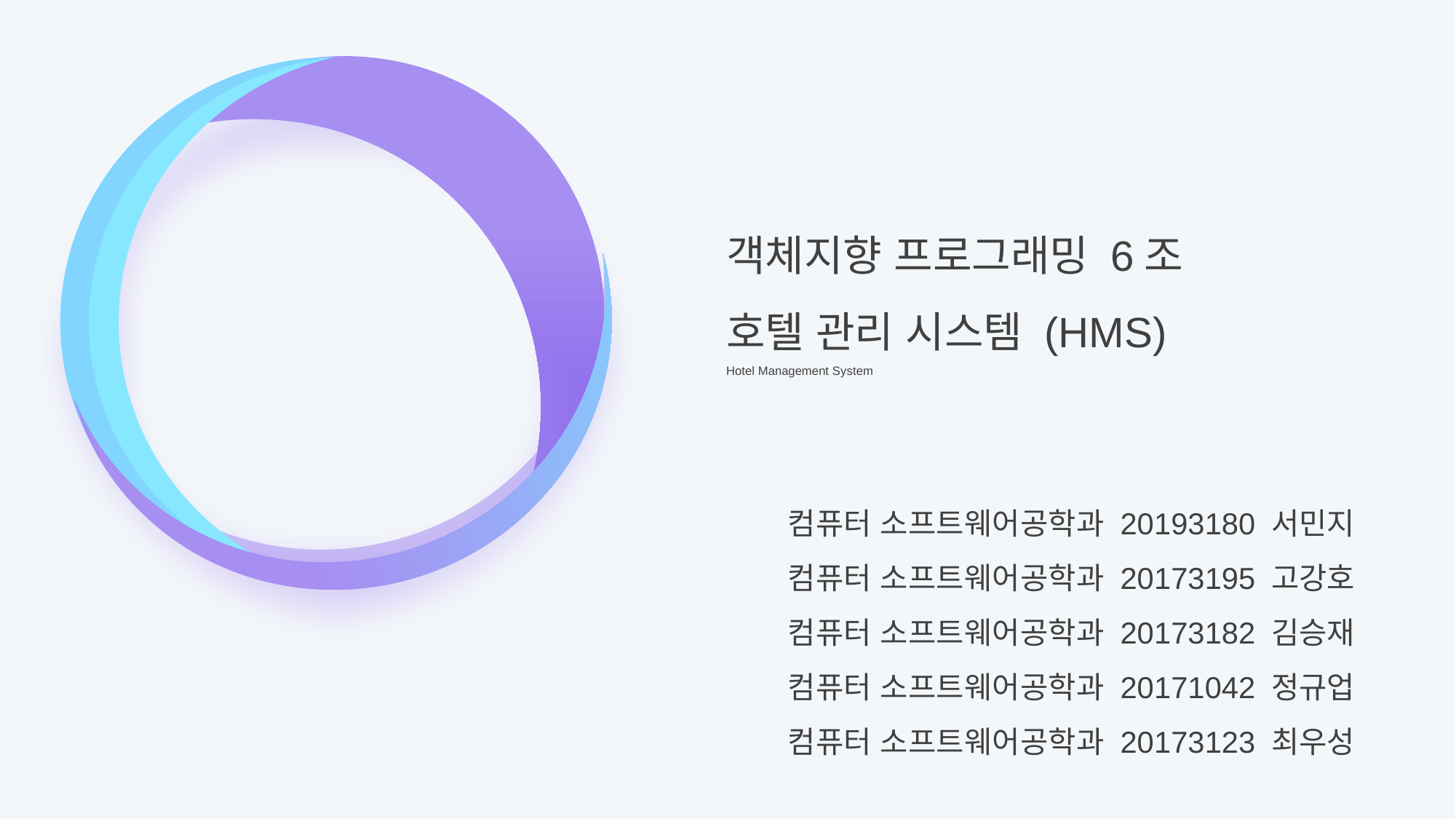

객체지향 프로그래밍 6조
호텔 관리 시스템 (HMS)
Hotel Management System
컴퓨터 소프트웨어공학과 20193180 서민지
컴퓨터 소프트웨어공학과 20173195 고강호
컴퓨터 소프트웨어공학과 20173182 김승재
컴퓨터 소프트웨어공학과 20171042 정규업
컴퓨터 소프트웨어공학과 20173123 최우성